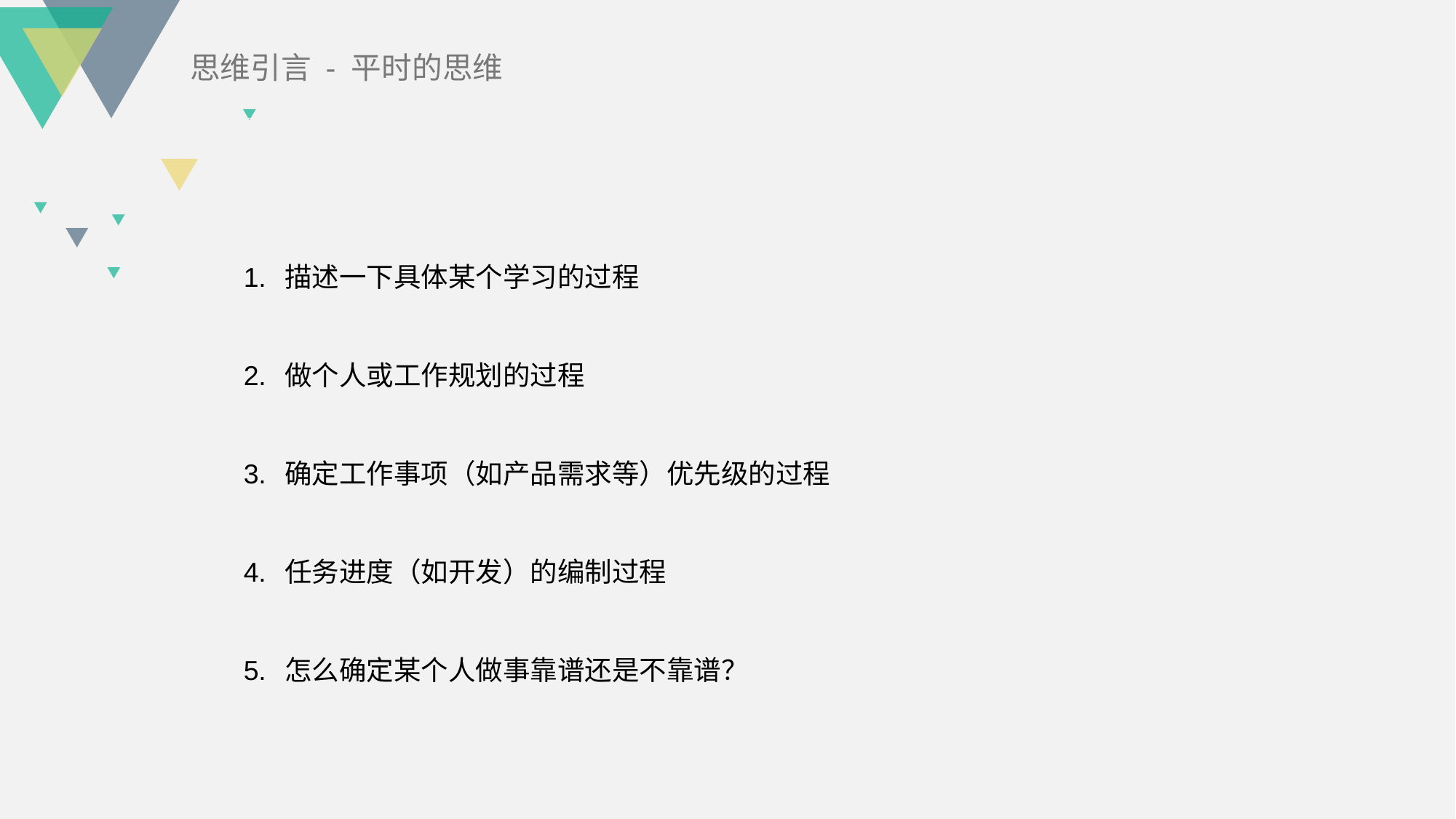

思维引言 - 平时的思维
描述一下具体某个学习的过程
做个人或工作规划的过程
确定工作事项（如产品需求等）优先级的过程
任务进度（如开发）的编制过程
怎么确定某个人做事靠谱还是不靠谱？